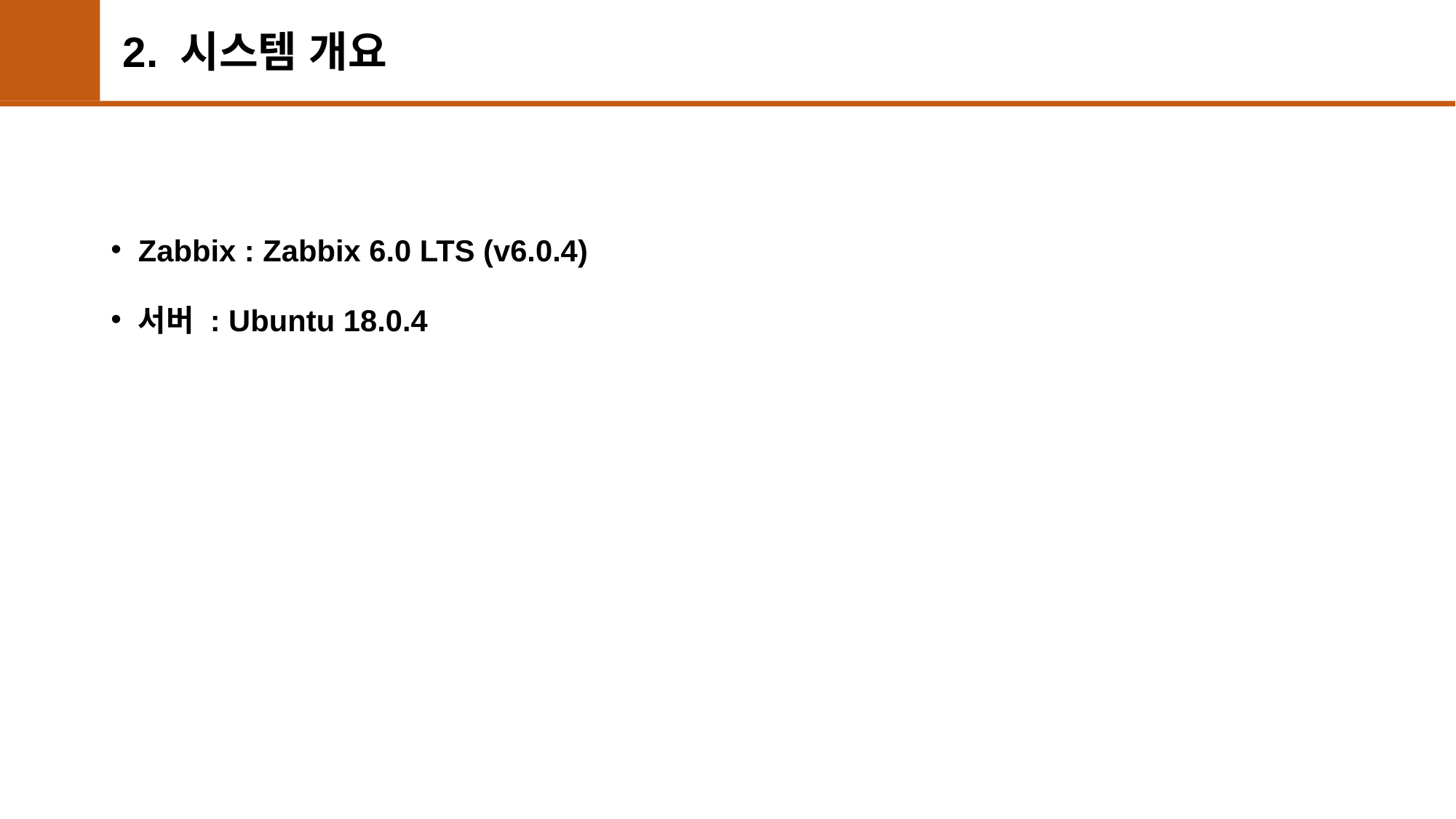

# 2. 시스템 개요

Zabbix : Zabbix 6.0 LTS (v6.0.4)
서버 : Ubuntu 18.0.4